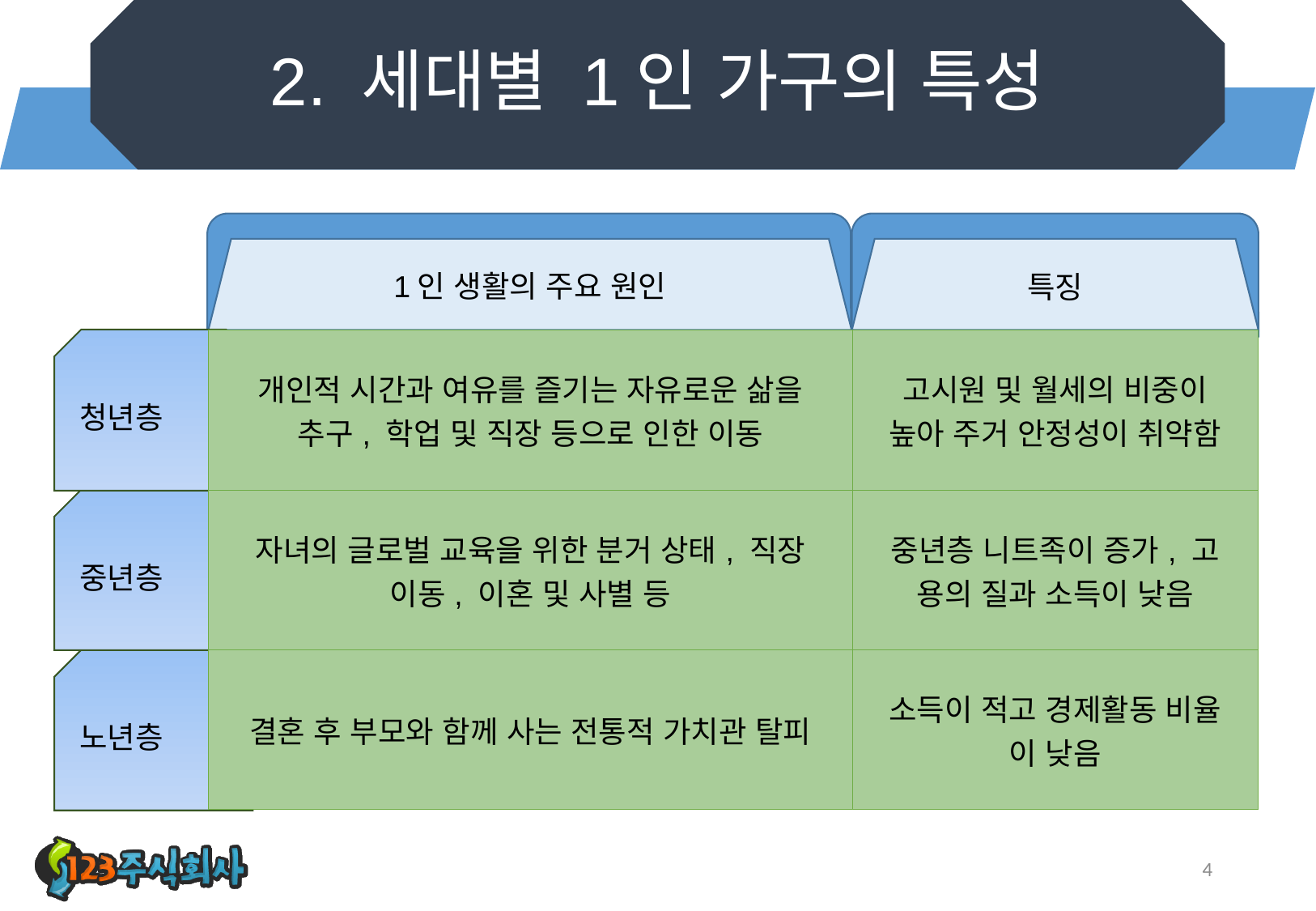

# 2. 세대별 1인 가구의 특성

1인 생활의 주요 원인
특징
청년층
| 개인적 시간과 여유를 즐기는 자유로운 삶을 추구, 학업 및 직장 등으로 인한 이동 | 고시원 및 월세의 비중이 높아 주거 안정성이 취약함 |
| --- | --- |
| 자녀의 글로벌 교육을 위한 분거 상태, 직장 이동, 이혼 및 사별 등 | 중년층 니트족이 증가, 고 용의 질과 소득이 낮음 |
| 결혼 후 부모와 함께 사는 전통적 가치관 탈피 | 소득이 적고 경제활동 비율 이 낮음 |
중년층
노년층
4